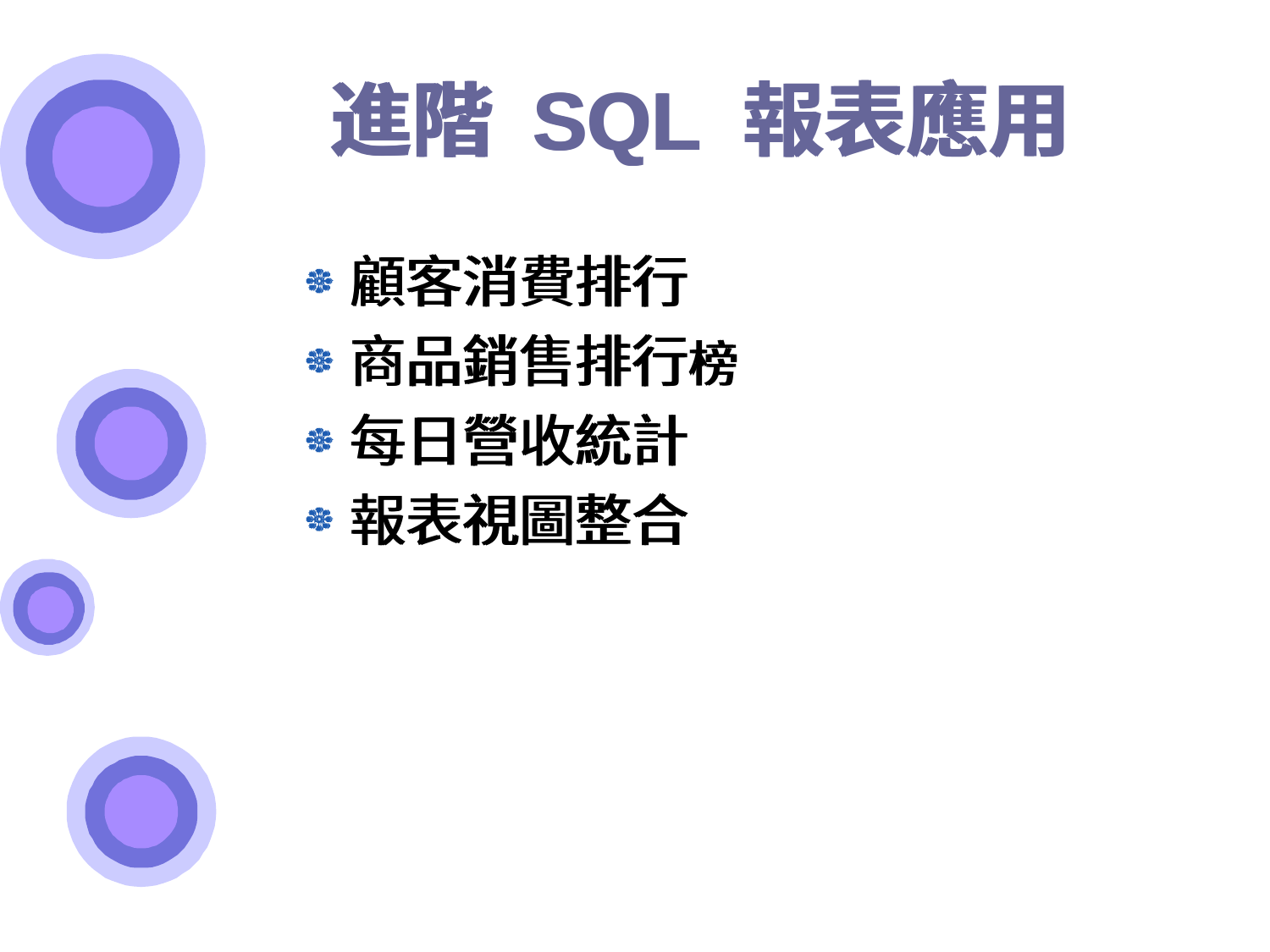

# 進階 SQL 報表應用
進階 SQL 報表應用
顧客消費排行
商品銷售排行榜
每日營收統計
報表視圖整合
顧客消費排行
商品銷售排行榜
每日營收統計
報表視圖整合